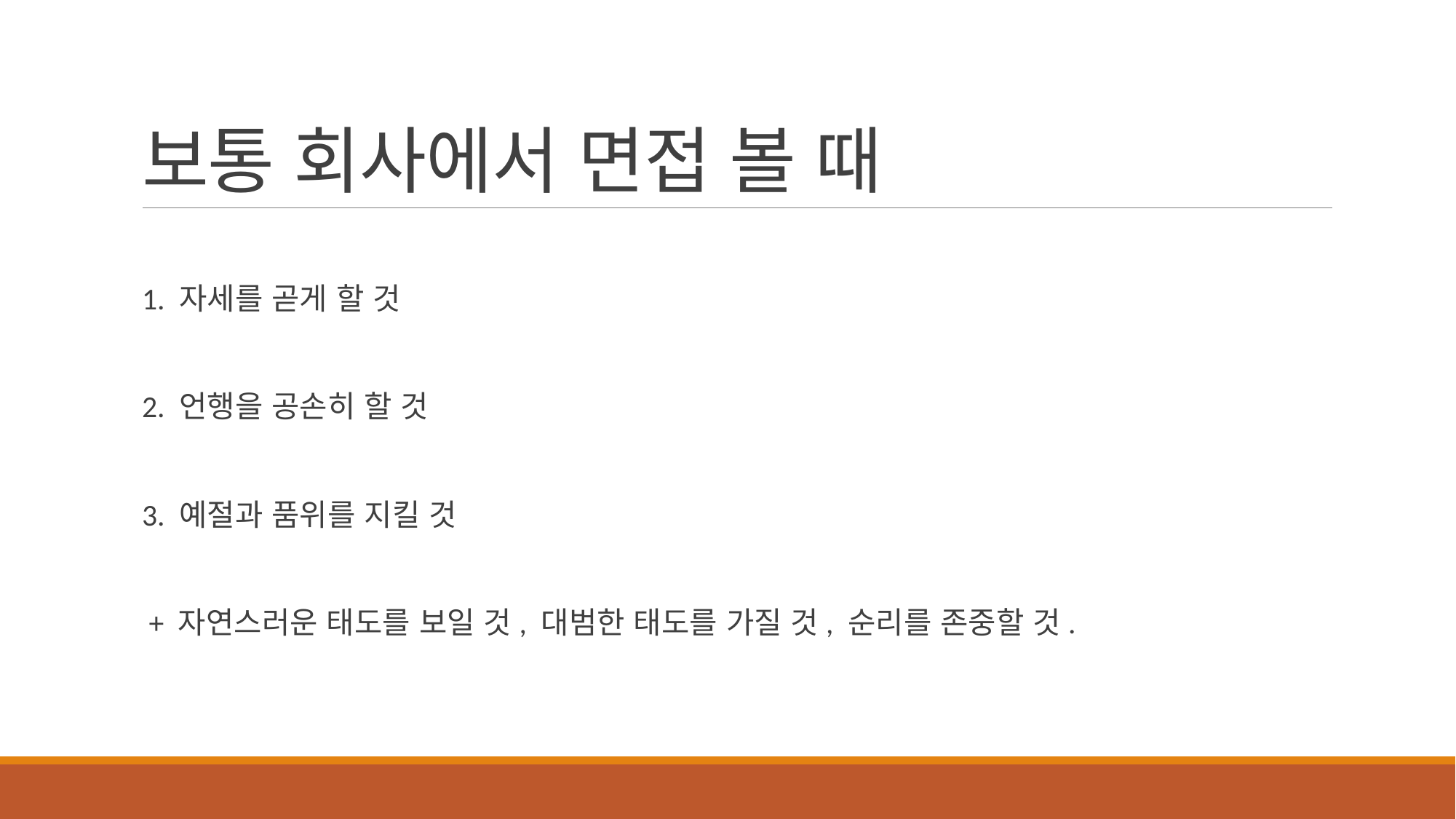

# 보통 회사에서 면접 볼 때

1. 자세를 곧게 할 것

2. 언행을 공손히 할 것

3. 예절과 품위를 지킬 것

 + 자연스러운 태도를 보일 것, 대범한 태도를 가질 것, 순리를 존중할 것.